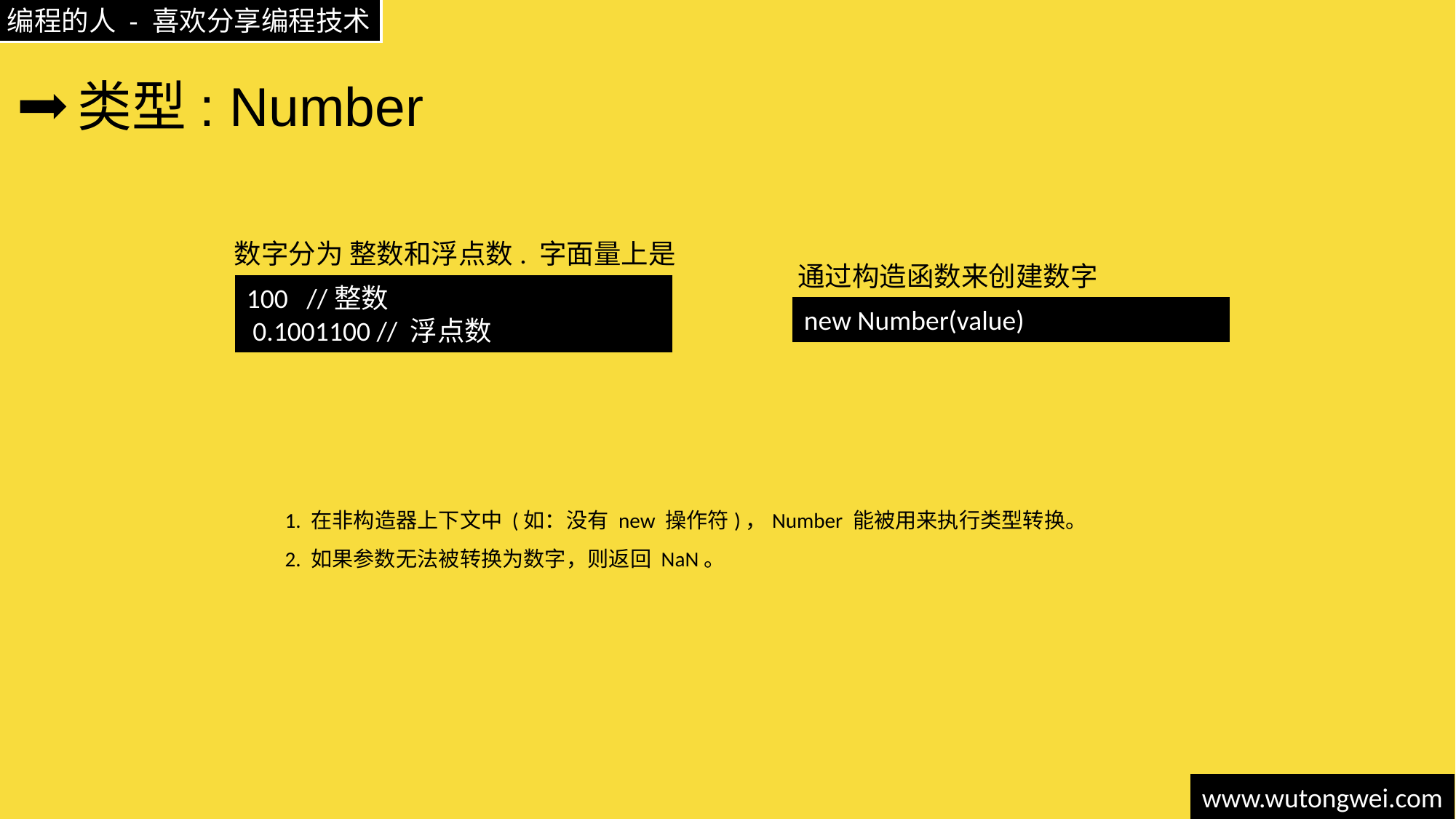

# 类型: Number
数字分为 整数和浮点数. 字面量上是
通过构造函数来创建数字
100   //整数
 0.1001100 // 浮点数
new Number(value)
1. 在非构造器上下文中 (如：没有 new 操作符)，Number 能被用来执行类型转换。
2. 如果参数无法被转换为数字，则返回 NaN。